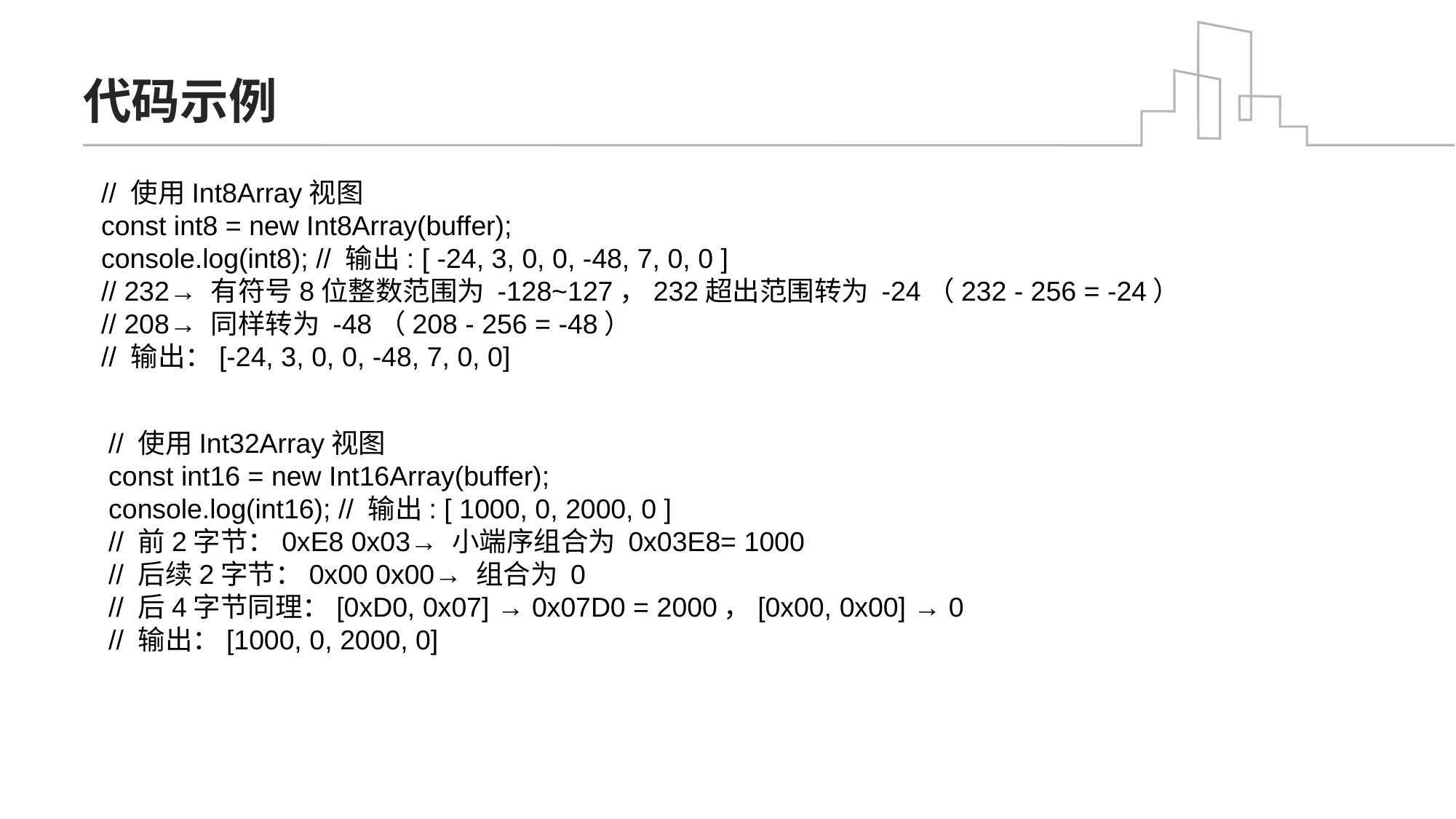

# 代码示例
// 使用Int8Array视图
const int8 = new Int8Array(buffer);
console.log(int8); // 输出: [ -24, 3, 0, 0, -48, 7, 0, 0 ]
// 232→ 有符号8位整数范围为 -128~127，232超出范围转为 -24（232 - 256 = -24）
// 208→ 同样转为 -48（208 - 256 = -48）
// 输出：[-24, 3, 0, 0, -48, 7, 0, 0]
// 使用Int32Array视图
const int16 = new Int16Array(buffer);
console.log(int16); // 输出: [ 1000, 0, 2000, 0 ]
// 前2字节：0xE8 0x03→ 小端序组合为 0x03E8= 1000
// 后续2字节：0x00 0x00→ 组合为 0
// 后4字节同理：[0xD0, 0x07] → 0x07D0 = 2000，[0x00, 0x00] → 0
// 输出：[1000, 0, 2000, 0]